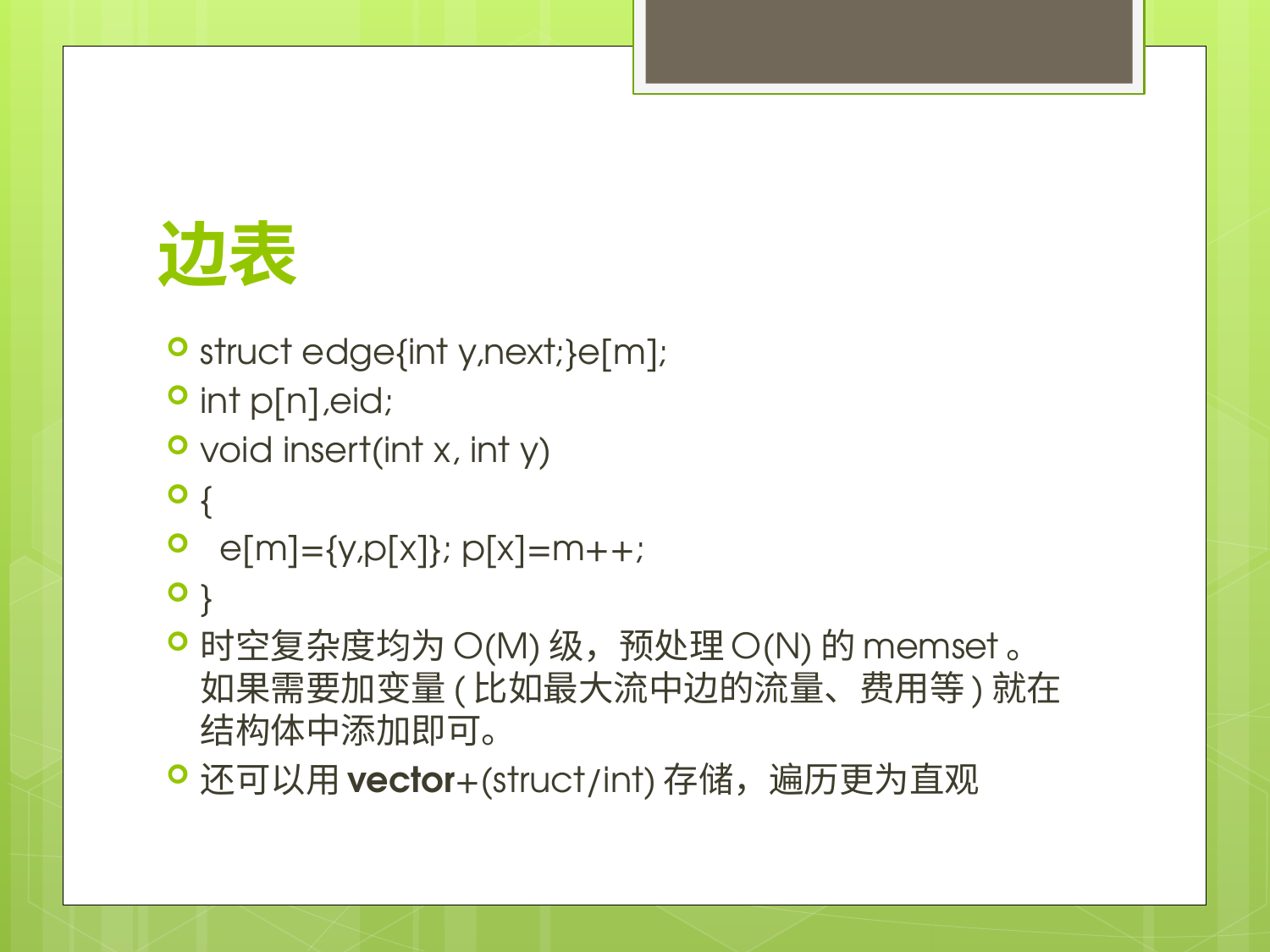

# 边表
struct edge{int y,next;}e[m];
int p[n],eid;
void insert(int x, int y)
{
  e[m]={y,p[x]}; p[x]=m++;
}
时空复杂度均为O(M)级，预处理O(N)的memset。如果需要加变量(比如最大流中边的流量、费用等)就在结构体中添加即可。
还可以用vector+(struct/int)存储，遍历更为直观